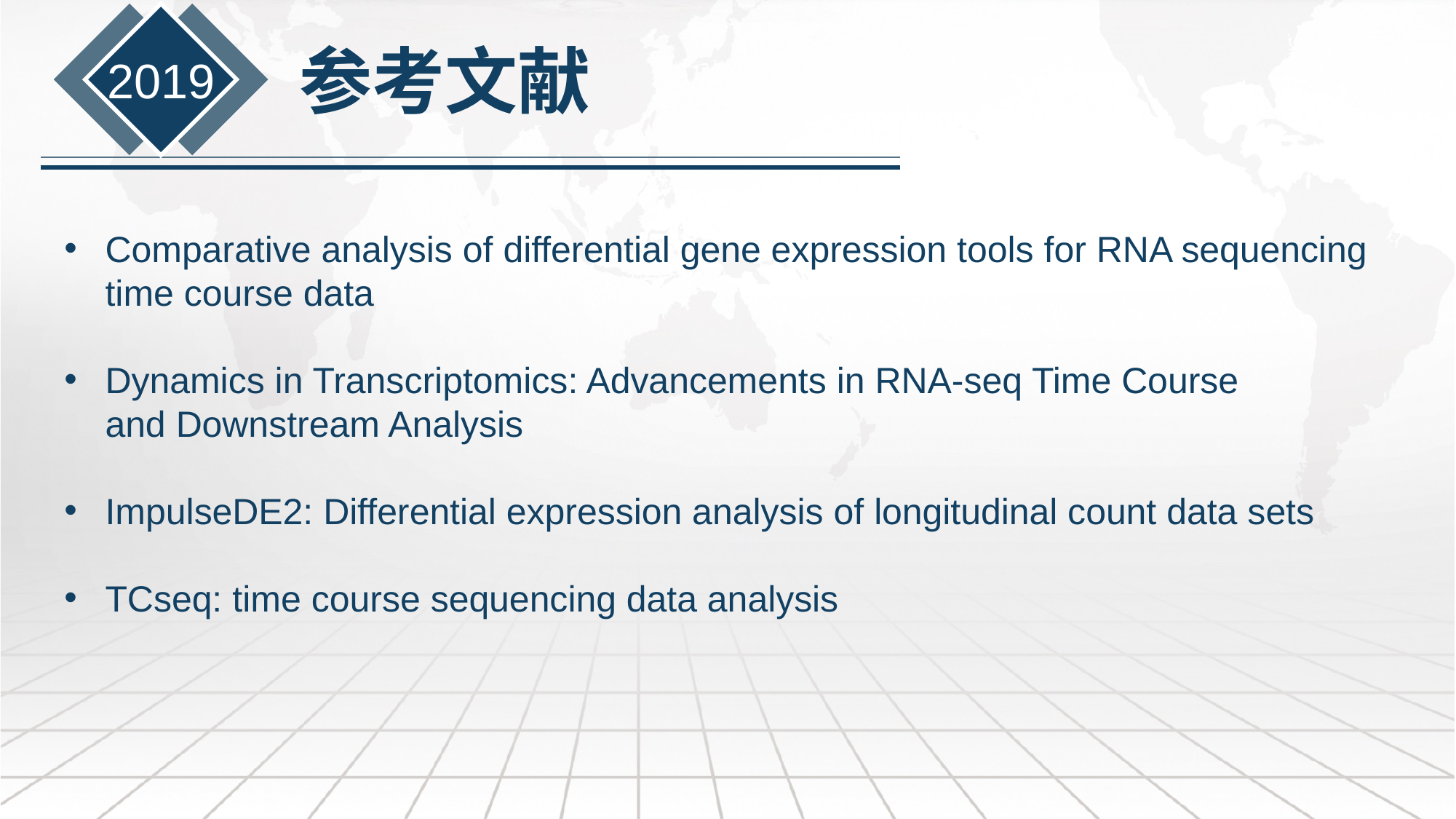

参考文献
2019
Comparative analysis of differential gene expression tools for RNA sequencing time course data

Dynamics in Transcriptomics: Advancements in RNA-seq Time Course
and Downstream Analysis

ImpulseDE2: Differential expression analysis of longitudinal count data sets
TCseq: time course sequencing data analysis